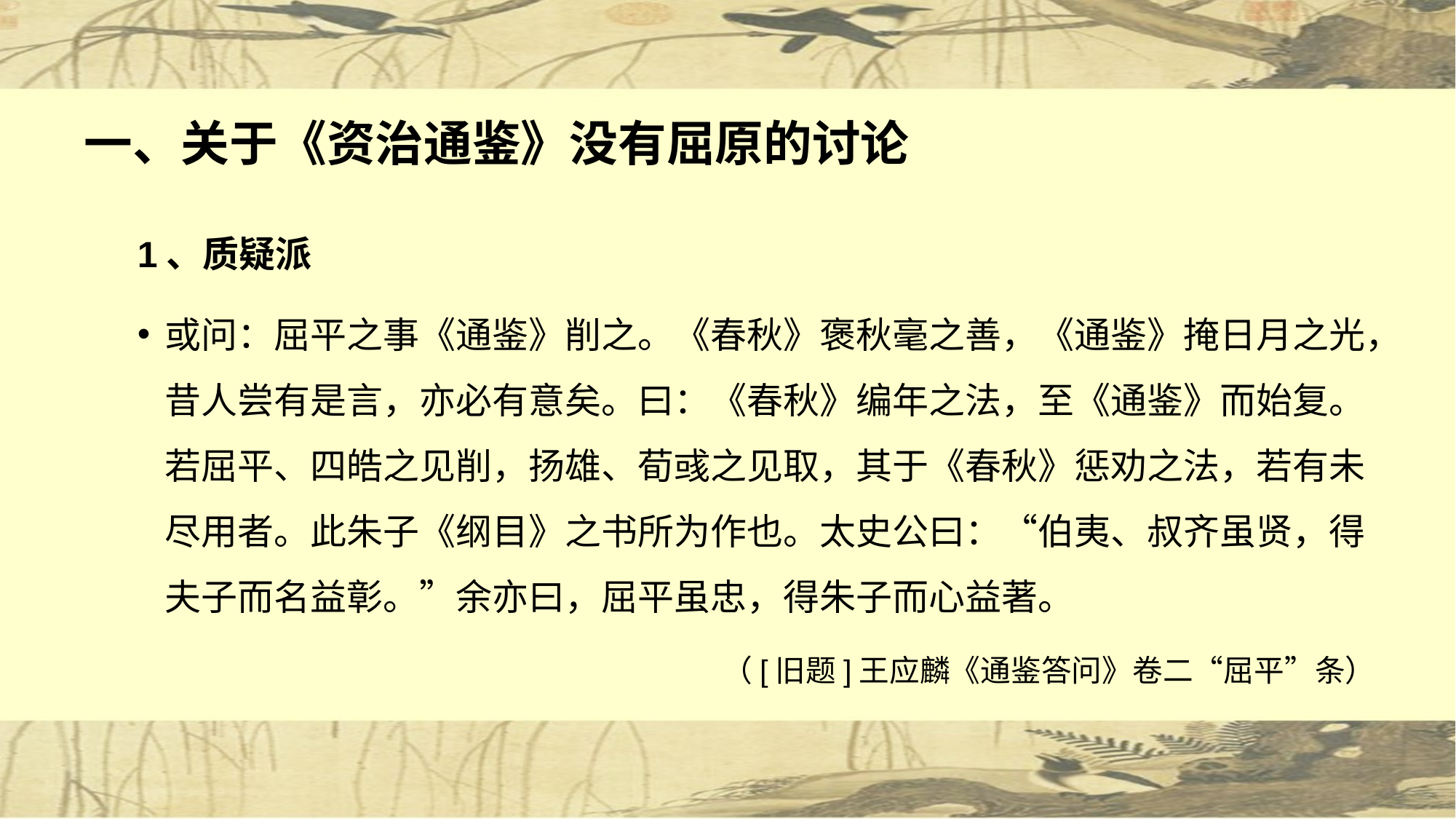

# 一、关于《资治通鉴》没有屈原的讨论
1、质疑派
或问：屈平之事《通鉴》削之。《春秋》褒秋毫之善，《通鉴》掩日月之光，昔人尝有是言，亦必有意矣。曰：《春秋》编年之法，至《通鉴》而始复。若屈平、四皓之见削，扬雄、荀彧之见取，其于《春秋》惩劝之法，若有未尽用者。此朱子《纲目》之书所为作也。太史公曰：“伯夷、叔齐虽贤，得夫子而名益彰。”余亦曰，屈平虽忠，得朱子而心益著。
（[旧题]王应麟《通鉴答问》卷二“屈平”条）